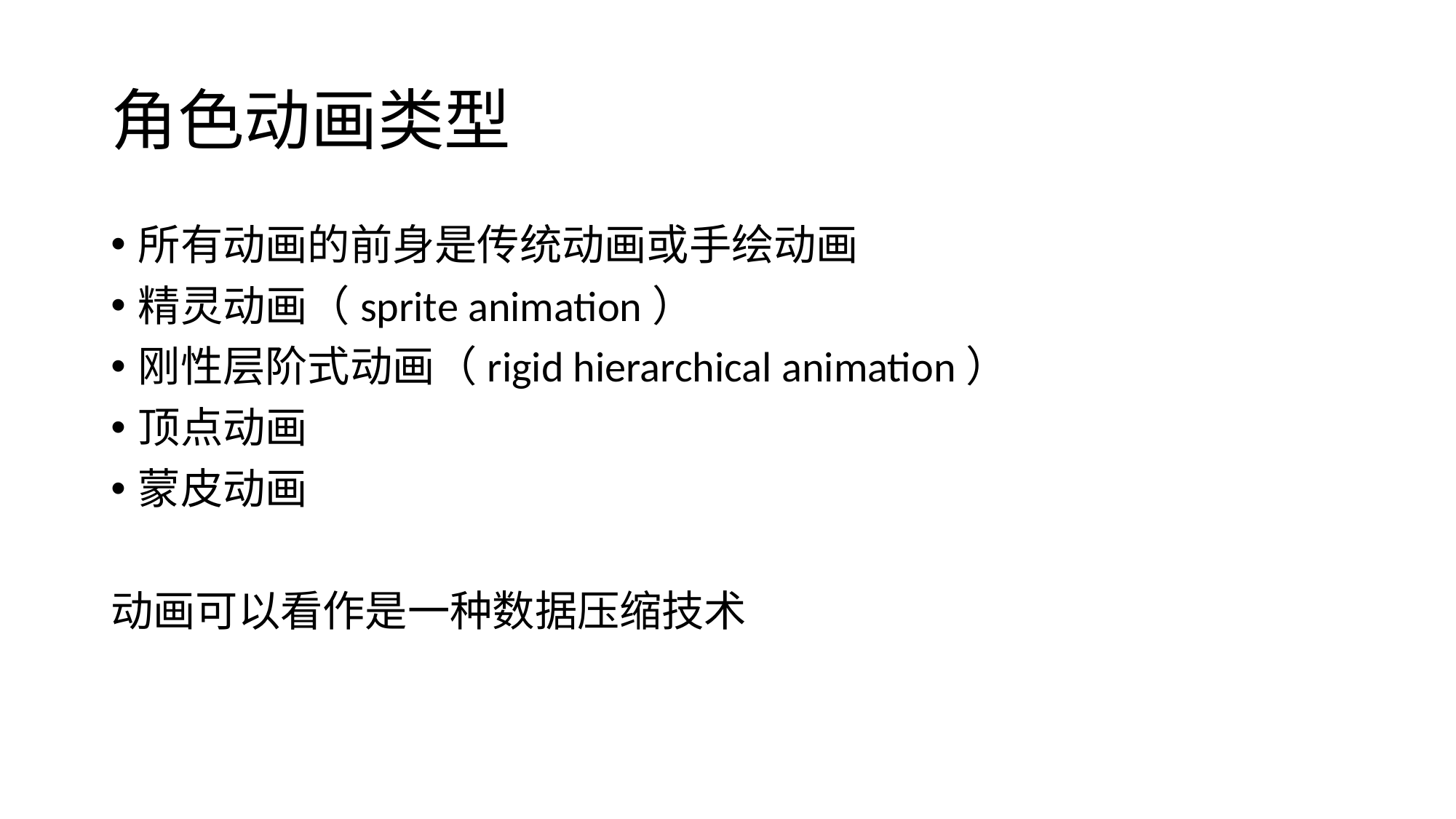

# 角色动画类型
所有动画的前身是传统动画或手绘动画
精灵动画（sprite animation）
刚性层阶式动画（rigid hierarchical animation）
顶点动画
蒙皮动画

动画可以看作是一种数据压缩技术